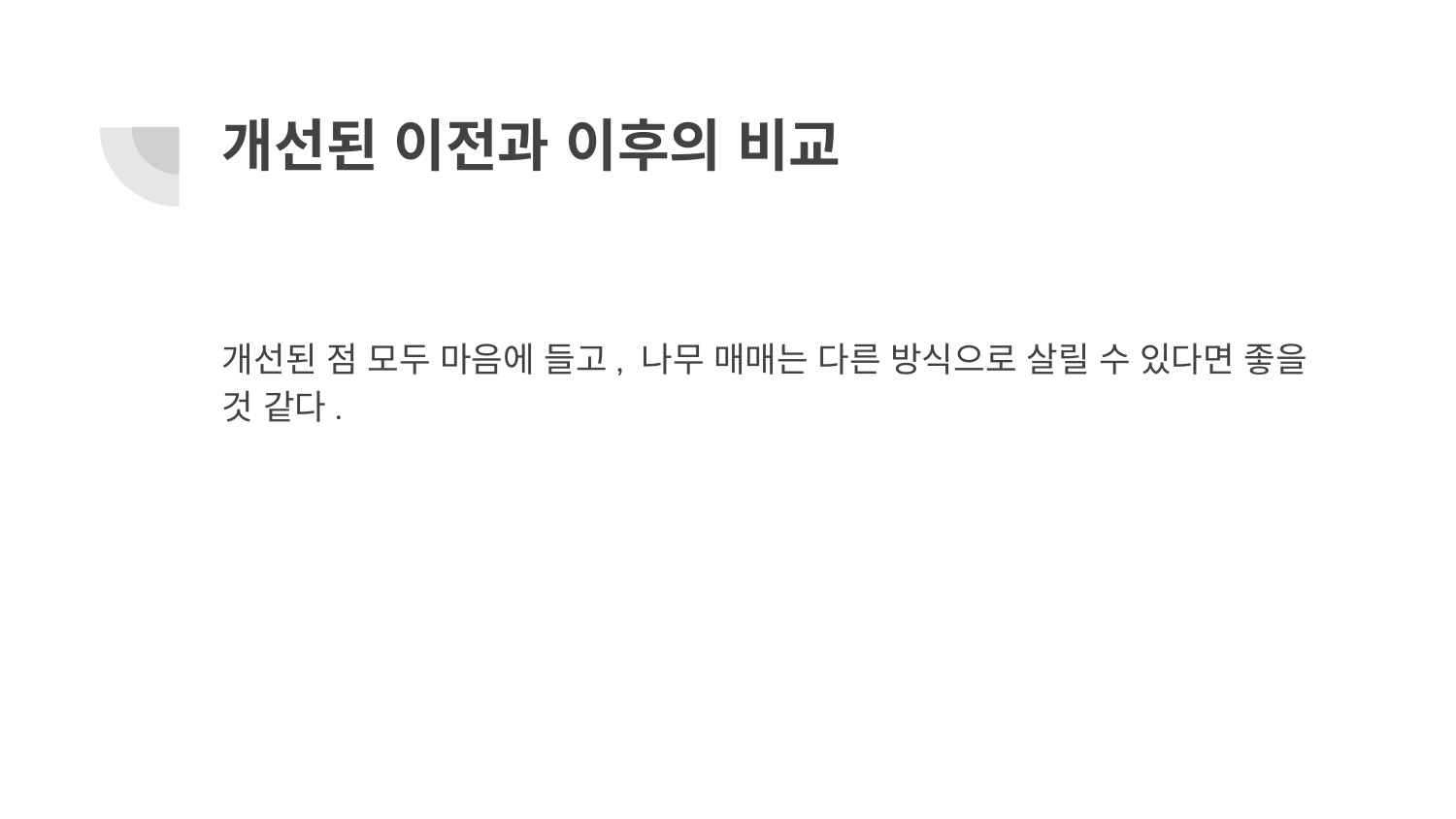

# 개선된 이전과 이후의 비교
개선된 점 모두 마음에 들고, 나무 매매는 다른 방식으로 살릴 수 있다면 좋을 것 같다.